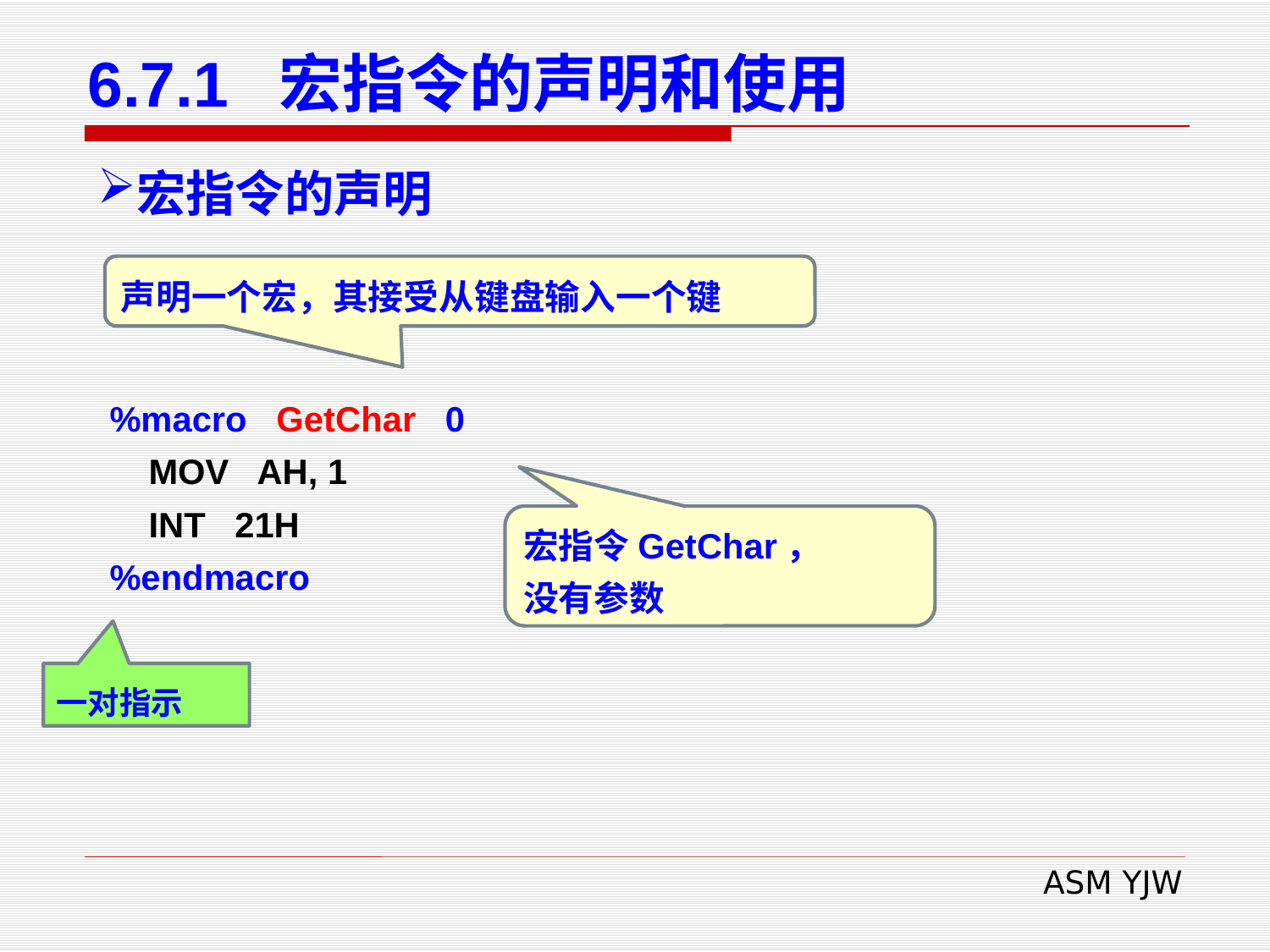

# 6.7.1  宏指令的声明和使用
宏指令的声明
声明一个宏，其接受从键盘输入一个键
%macro   GetChar   0
    MOV   AH, 1
    INT   21H
%endmacro
宏指令GetChar，
没有参数
一对指示